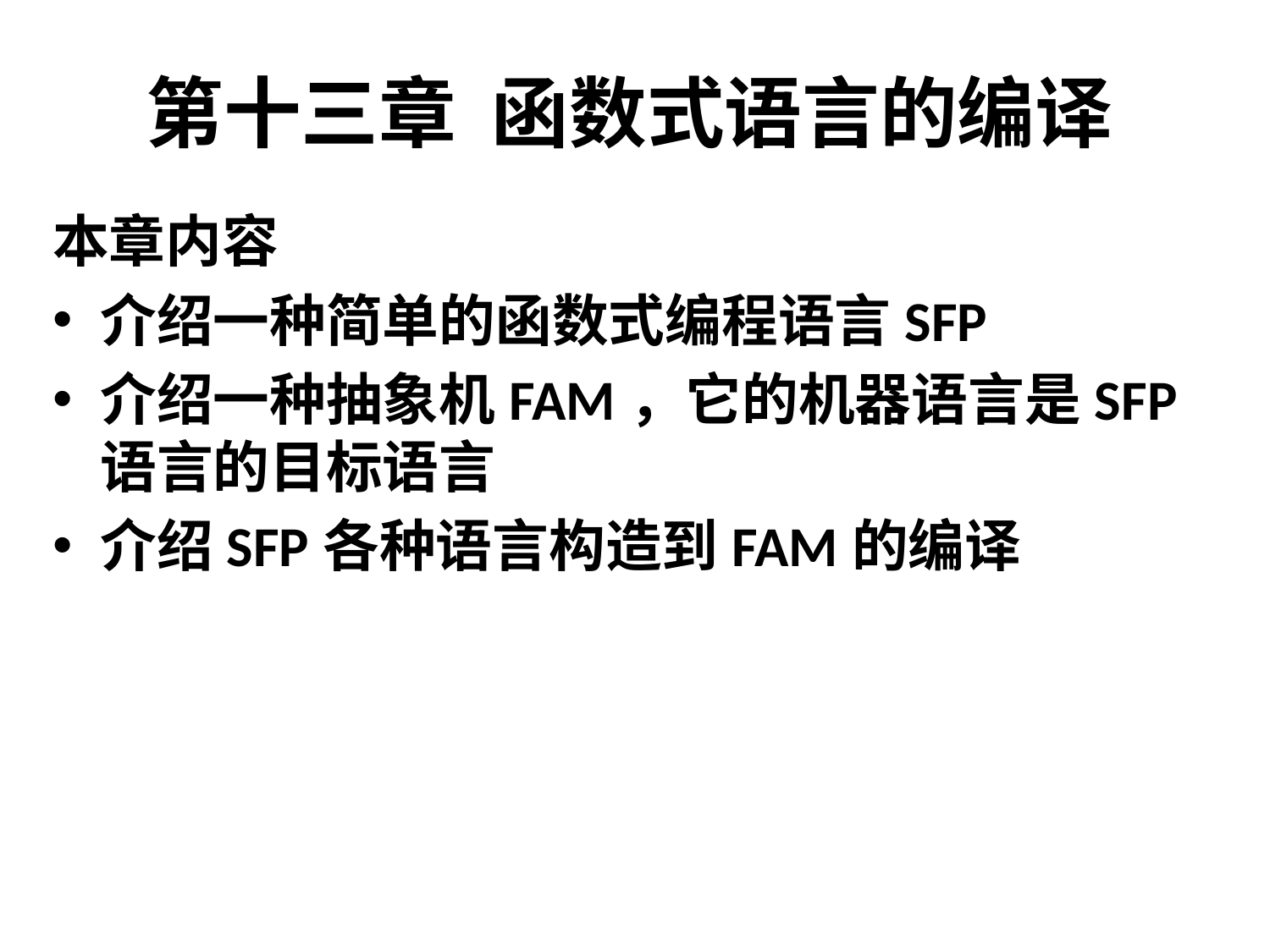

# 第十三章  函数式语言的编译
本章内容
介绍一种简单的函数式编程语言SFP
介绍一种抽象机FAM，它的机器语言是SFP语言的目标语言
介绍SFP各种语言构造到FAM的编译